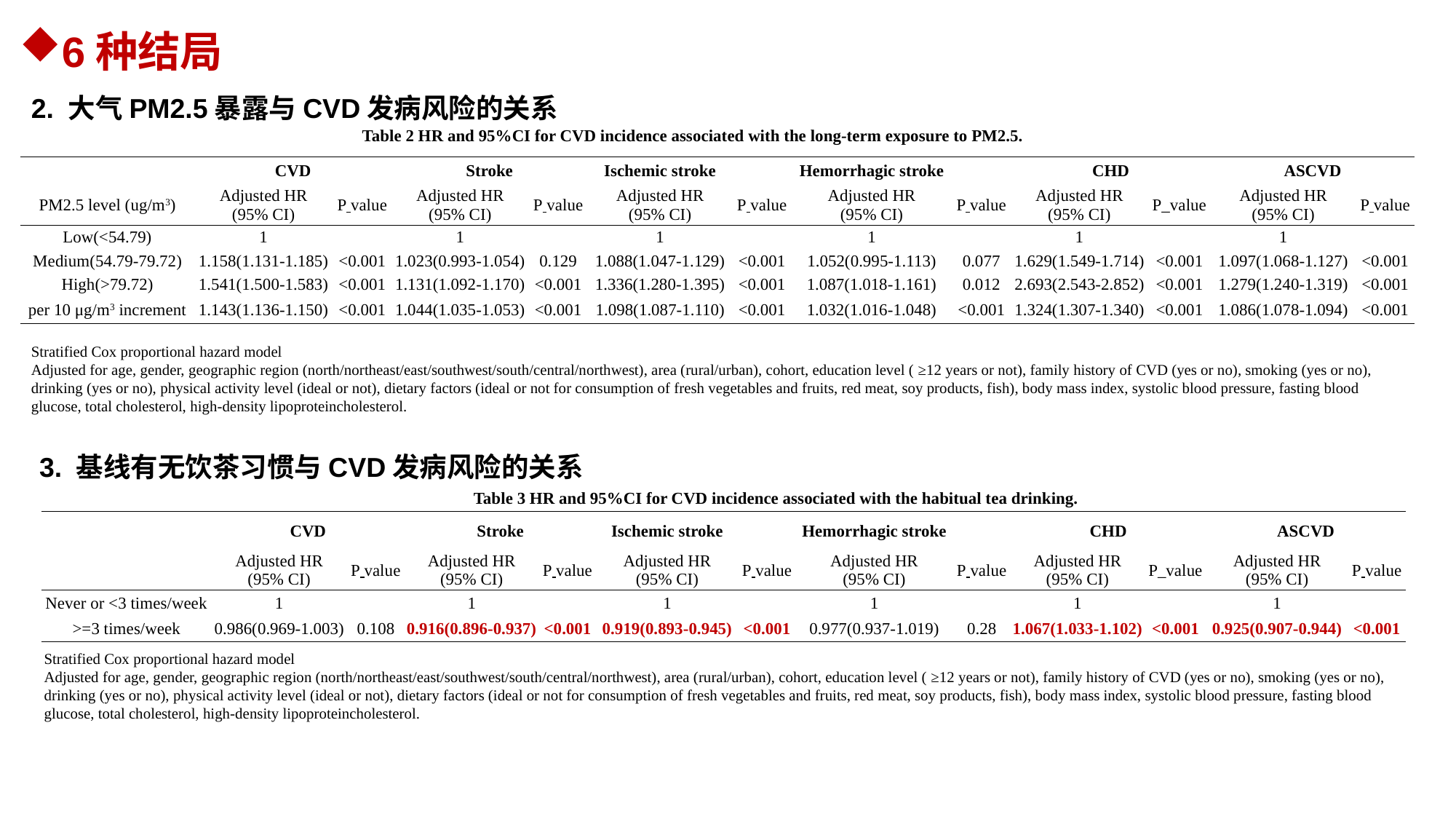

6种结局
2. 大气PM2.5暴露与CVD发病风险的关系
Table 2 HR and 95%CI for CVD incidence associated with the long-term exposure to PM2.5.
|  | CVD |  | Stroke |  | Ischemic stroke |  | Hemorrhagic stroke |  | CHD |  | ASCVD |  |
| --- | --- | --- | --- | --- | --- | --- | --- | --- | --- | --- | --- | --- |
| PM2.5 level (ug/m3) | Adjusted HR (95% CI) | P value | Adjusted HR (95% CI) | P value | Adjusted HR (95% CI) | P value | Adjusted HR (95% CI) | P value | Adjusted HR (95% CI) | P\_value | Adjusted HR (95% CI) | P value |
| Low(<54.79) | 1 |  | 1 |  | 1 |  | 1 |  | 1 |  | 1 |  |
| Medium(54.79-79.72) | 1.158(1.131-1.185) | <0.001 | 1.023(0.993-1.054) | 0.129 | 1.088(1.047-1.129) | <0.001 | 1.052(0.995-1.113) | 0.077 | 1.629(1.549-1.714) | <0.001 | 1.097(1.068-1.127) | <0.001 |
| High(>79.72) | 1.541(1.500-1.583) | <0.001 | 1.131(1.092-1.170) | <0.001 | 1.336(1.280-1.395) | <0.001 | 1.087(1.018-1.161) | 0.012 | 2.693(2.543-2.852) | <0.001 | 1.279(1.240-1.319) | <0.001 |
| per 10 μg/m3 increment | 1.143(1.136-1.150) | <0.001 | 1.044(1.035-1.053) | <0.001 | 1.098(1.087-1.110) | <0.001 | 1.032(1.016-1.048) | <0.001 | 1.324(1.307-1.340) | <0.001 | 1.086(1.078-1.094) | <0.001 |
Stratified Cox proportional hazard model
Adjusted for age, gender, geographic region (north/northeast/east/southwest/south/central/northwest), area (rural/urban), cohort, education level ( ≥12 years or not), family history of CVD (yes or no), smoking (yes or no), drinking (yes or no), physical activity level (ideal or not), dietary factors (ideal or not for consumption of fresh vegetables and fruits, red meat, soy products, fish), body mass index, systolic blood pressure, fasting blood glucose, total cholesterol, high-density lipoproteincholesterol.
3. 基线有无饮茶习惯与CVD发病风险的关系
Table 3 HR and 95%CI for CVD incidence associated with the habitual tea drinking.
|  | CVD |  | Stroke |  | Ischemic stroke |  | Hemorrhagic stroke |  | CHD |  | ASCVD |  |
| --- | --- | --- | --- | --- | --- | --- | --- | --- | --- | --- | --- | --- |
|  | Adjusted HR (95% CI) | P value | Adjusted HR (95% CI) | P value | Adjusted HR (95% CI) | P value | Adjusted HR (95% CI) | P value | Adjusted HR (95% CI) | P\_value | Adjusted HR (95% CI) | P value |
| Never or <3 times/week | 1 |  | 1 |  | 1 |  | 1 |  | 1 |  | 1 |  |
| >=3 times/week | 0.986(0.969-1.003) | 0.108 | 0.916(0.896-0.937) | <0.001 | 0.919(0.893-0.945) | <0.001 | 0.977(0.937-1.019) | 0.28 | 1.067(1.033-1.102) | <0.001 | 0.925(0.907-0.944) | <0.001 |
Stratified Cox proportional hazard model
Adjusted for age, gender, geographic region (north/northeast/east/southwest/south/central/northwest), area (rural/urban), cohort, education level ( ≥12 years or not), family history of CVD (yes or no), smoking (yes or no), drinking (yes or no), physical activity level (ideal or not), dietary factors (ideal or not for consumption of fresh vegetables and fruits, red meat, soy products, fish), body mass index, systolic blood pressure, fasting blood glucose, total cholesterol, high-density lipoproteincholesterol.